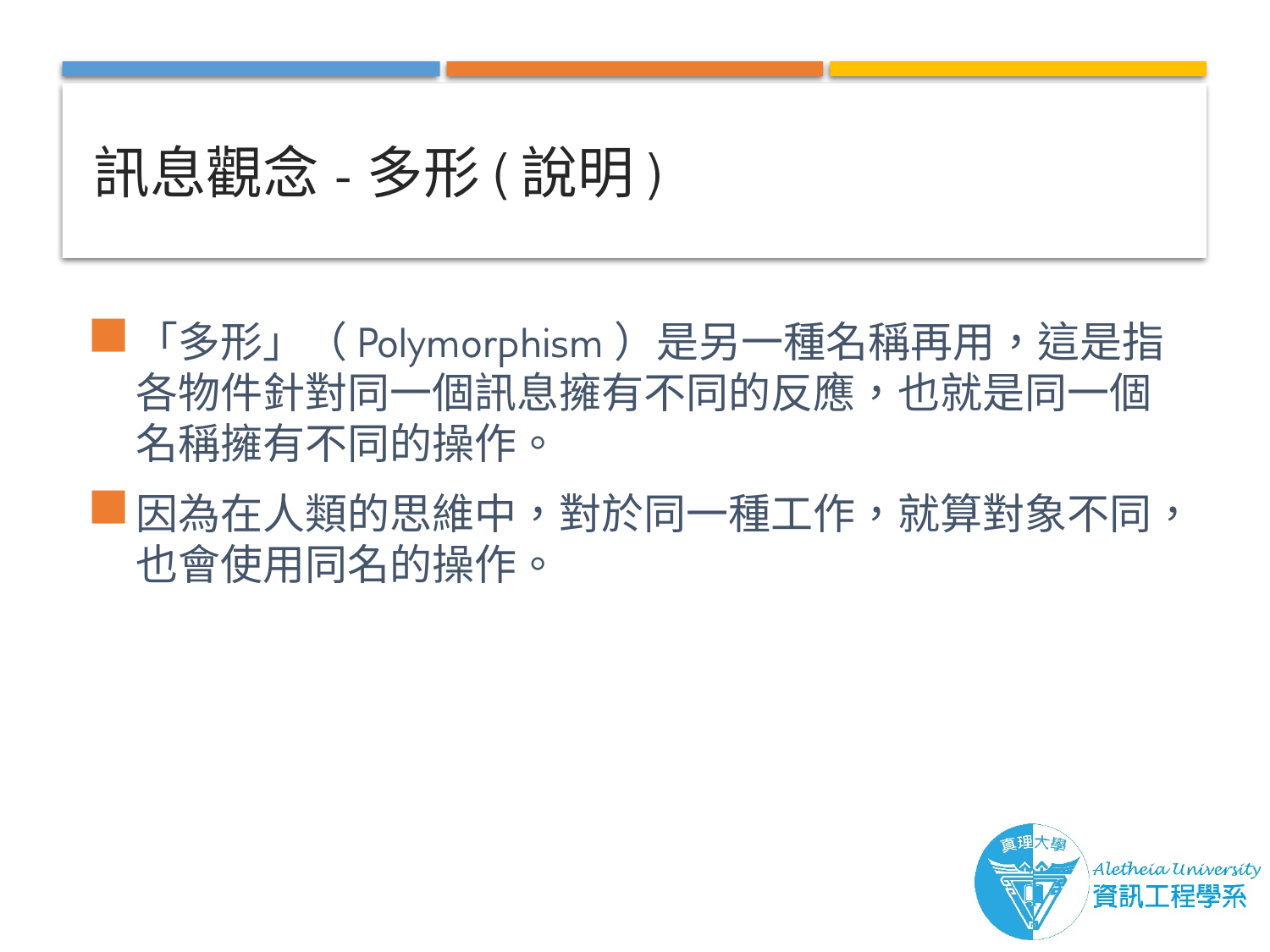

# 訊息觀念-多形(說明)
「多形」（Polymorphism）是另一種名稱再用，這是指各物件針對同一個訊息擁有不同的反應，也就是同一個名稱擁有不同的操作。
因為在人類的思維中，對於同一種工作，就算對象不同，也會使用同名的操作。